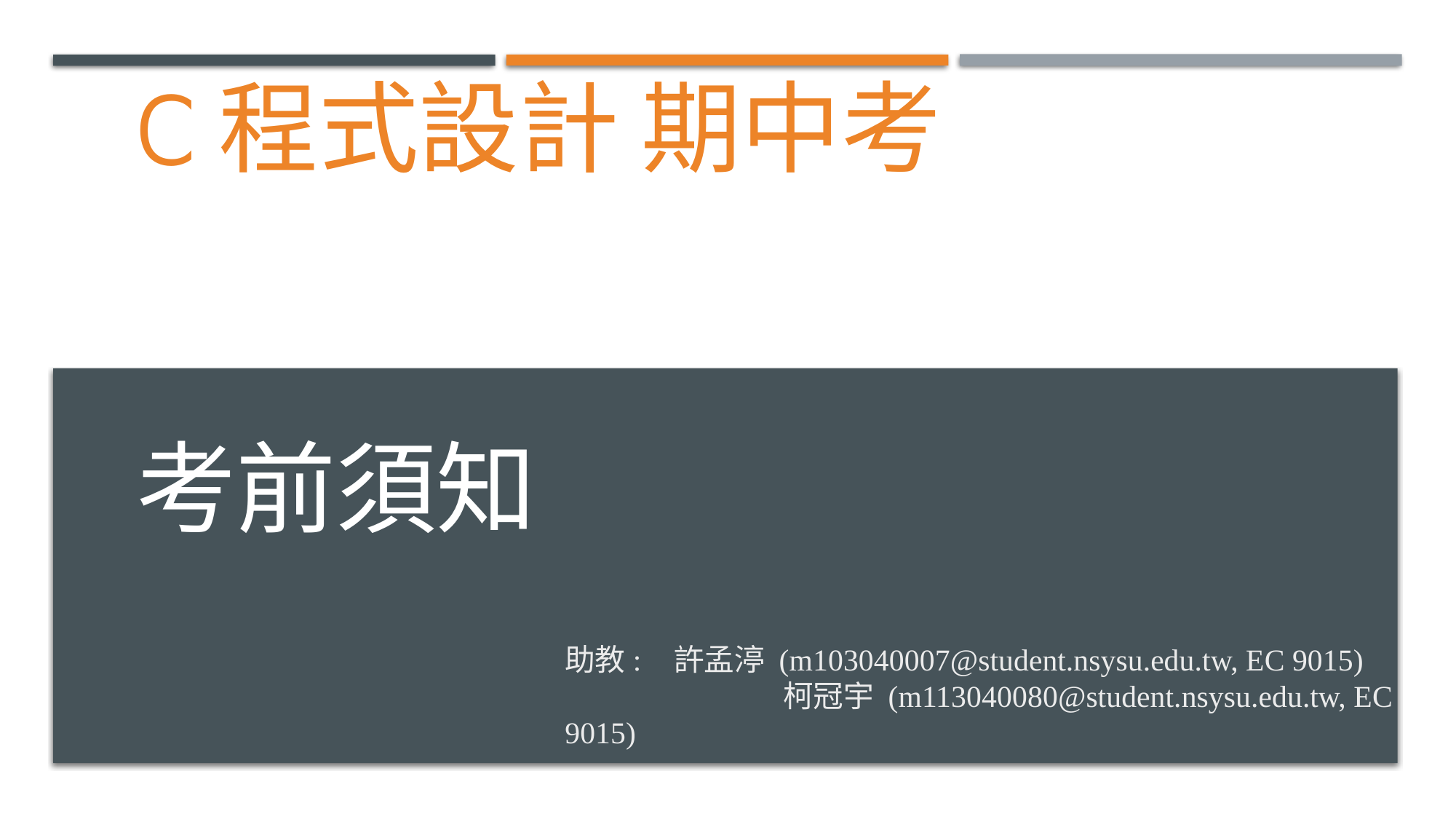

# C程式設計 期中考 考前須知
助教:	許孟渟 (m103040007@student.nsysu.edu.tw, EC 9015)
		柯冠宇 (m113040080@student.nsysu.edu.tw, EC 9015)